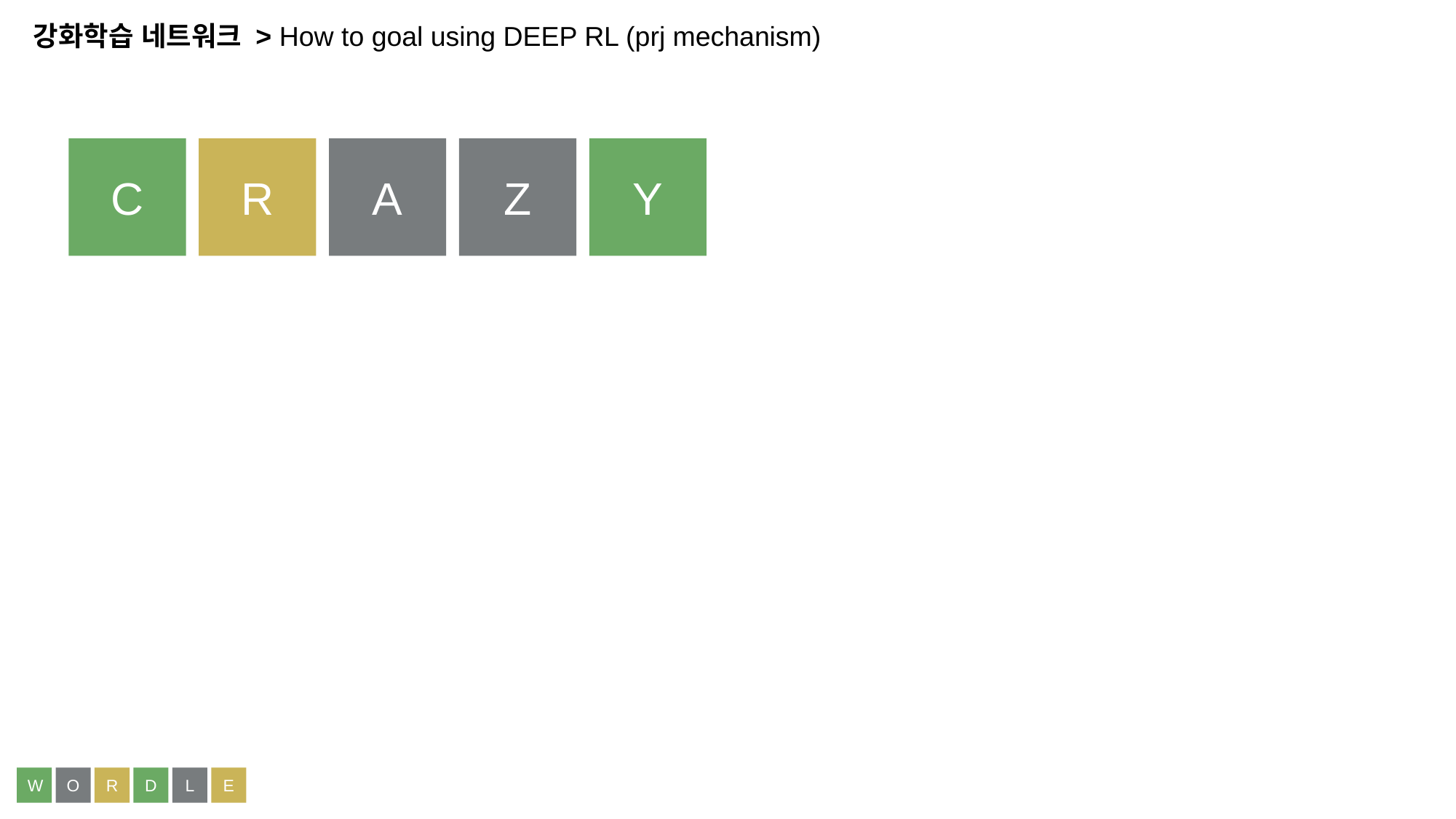

강화학습 네트워크 > How to goal using DEEP RL (prj mechanism)
C
R
A
Z
Y